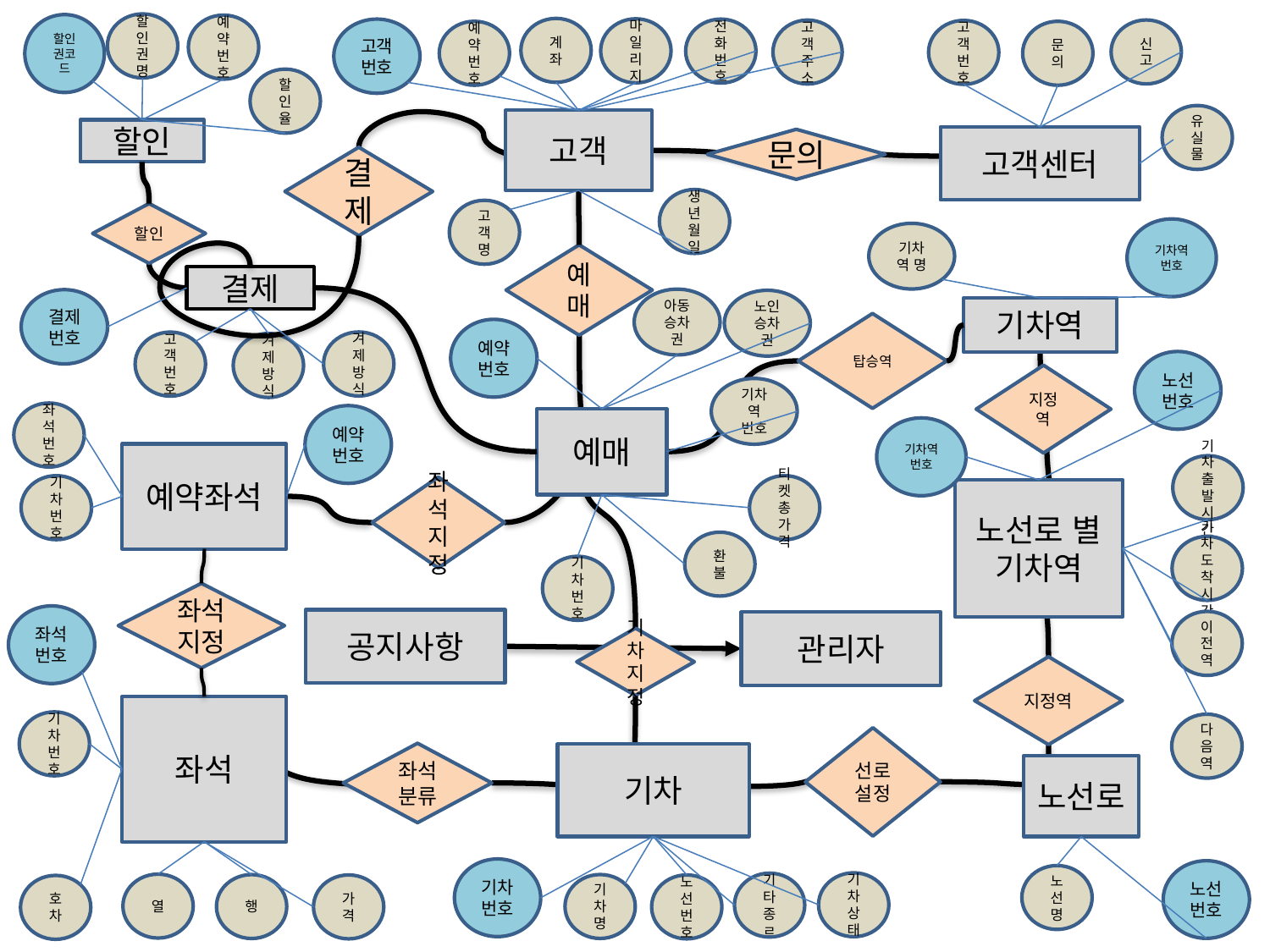

#
할인권 명
할인권코드
예약번호
계좌
마일리지
고객번호
전화번호
신고
고객주소
고객번호
예약번호
문의
할인 율
유실물
고객
할인
고객센터
문의
결제

생년월일
고객명
할인
기차역번호
기차역 명
예매

결제
아동
승차권
결제번호
노인
승차권
기차역
탑승역
예약번호
겨제방식
고객번호
겨제방식
노선번호
지정역
기차역 번호
좌석 번호
예약번호
예매
기차역번호

예약좌석
기차출발시간
기차번호
티켓 총
가격
좌석지정
노선로 별 기차역
환불
기차 도착
시간
기차번호
좌석지정
좌석
번호
공지사항
이전역
관리자
기차 지정
지정역
좌석
기차번호
다음 역
선로 설정
좌석분류
기차
노선로
기차번호
노선번호
노선명
기차상태
기타종ㄹ
열
기차명
행
가격
노선번호
호차